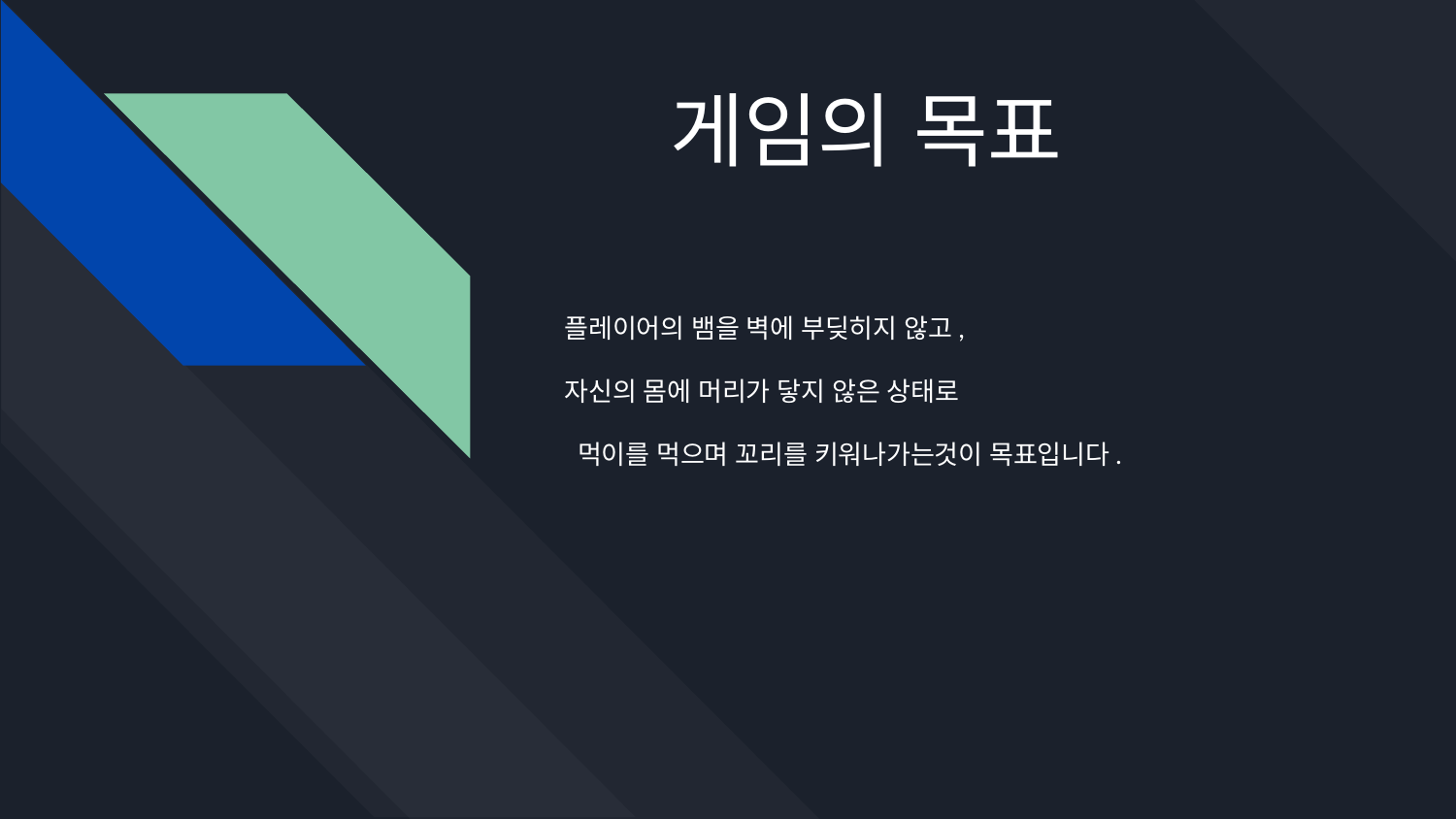

# 게임의 목표
플레이어의 뱀을 벽에 부딪히지 않고,

자신의 몸에 머리가 닿지 않은 상태로

 먹이를 먹으며 꼬리를 키워나가는것이 목표입니다.